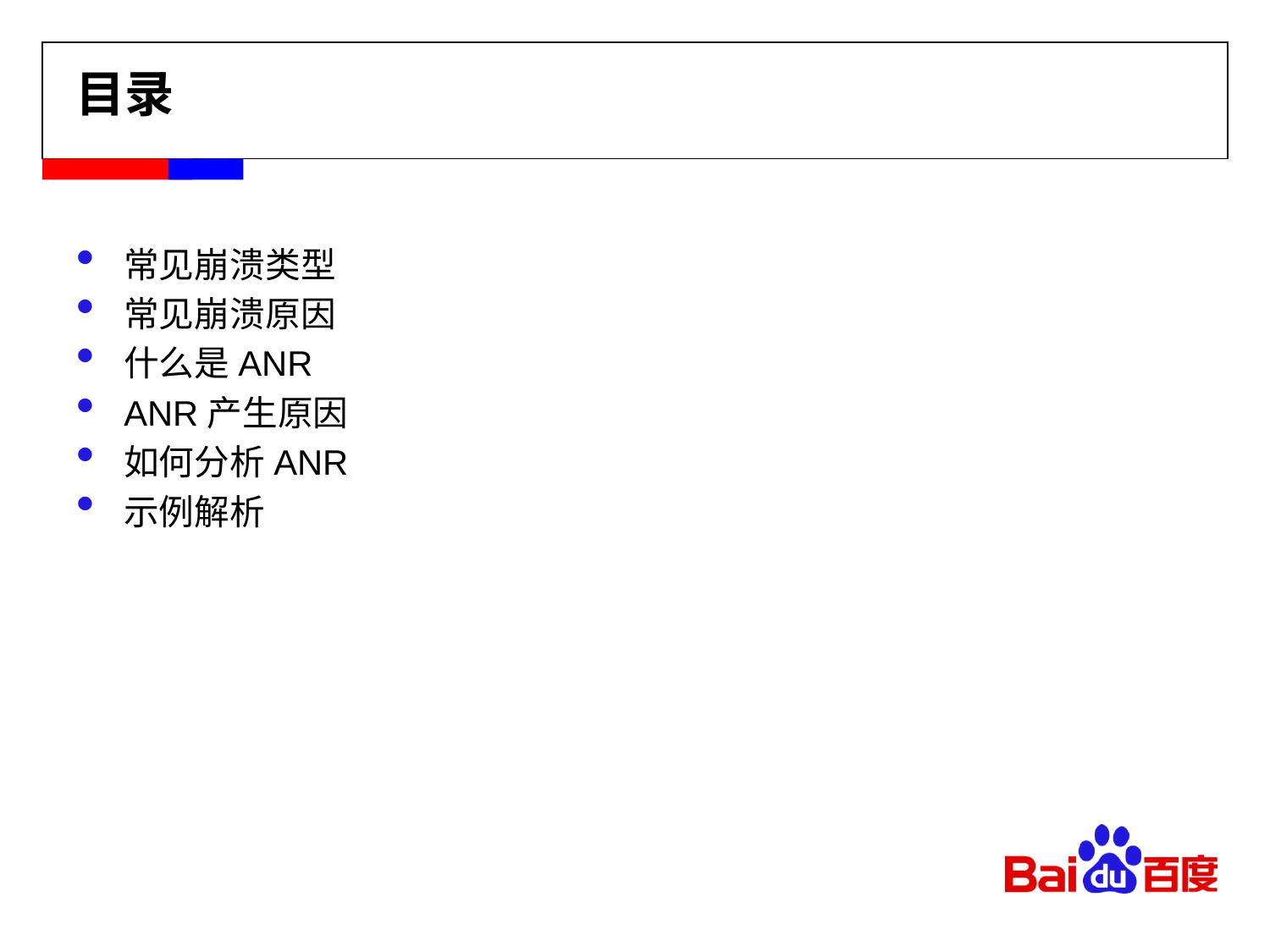

# 目录
常见崩溃类型
常见崩溃原因
什么是ANR
ANR产生原因
如何分析ANR
示例解析